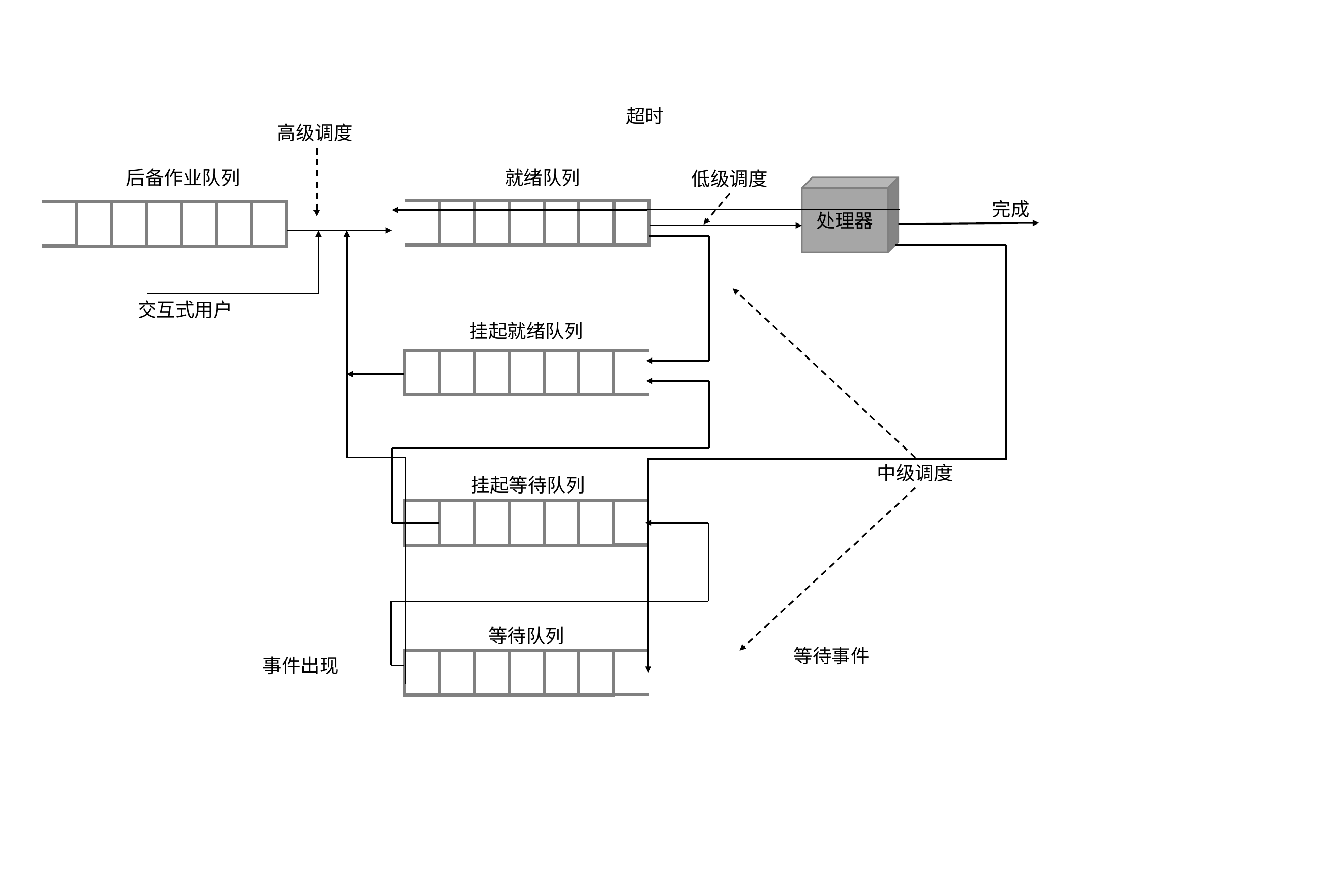

超时
高级调度
后备作业队列
就绪队列
低级调度
处理器
完成

交互式用户
挂起就绪队列

中级调度
挂起等待队列

等待队列
等待事件
事件出现